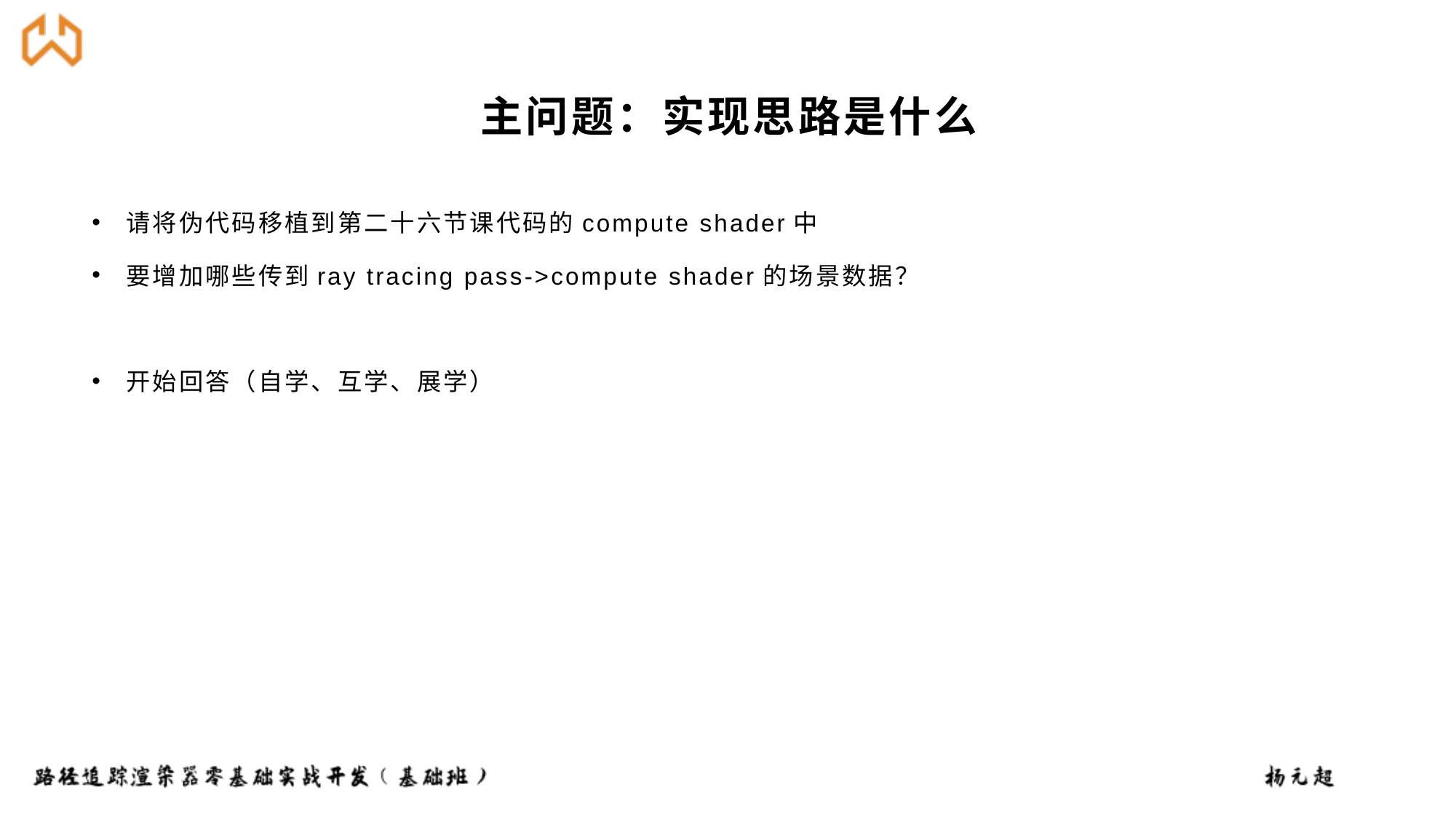

# 主问题：实现思路是什么
请将伪代码移植到第二十六节课代码的compute shader中
要增加哪些传到ray tracing pass->compute shader的场景数据？

开始回答（自学、互学、展学）